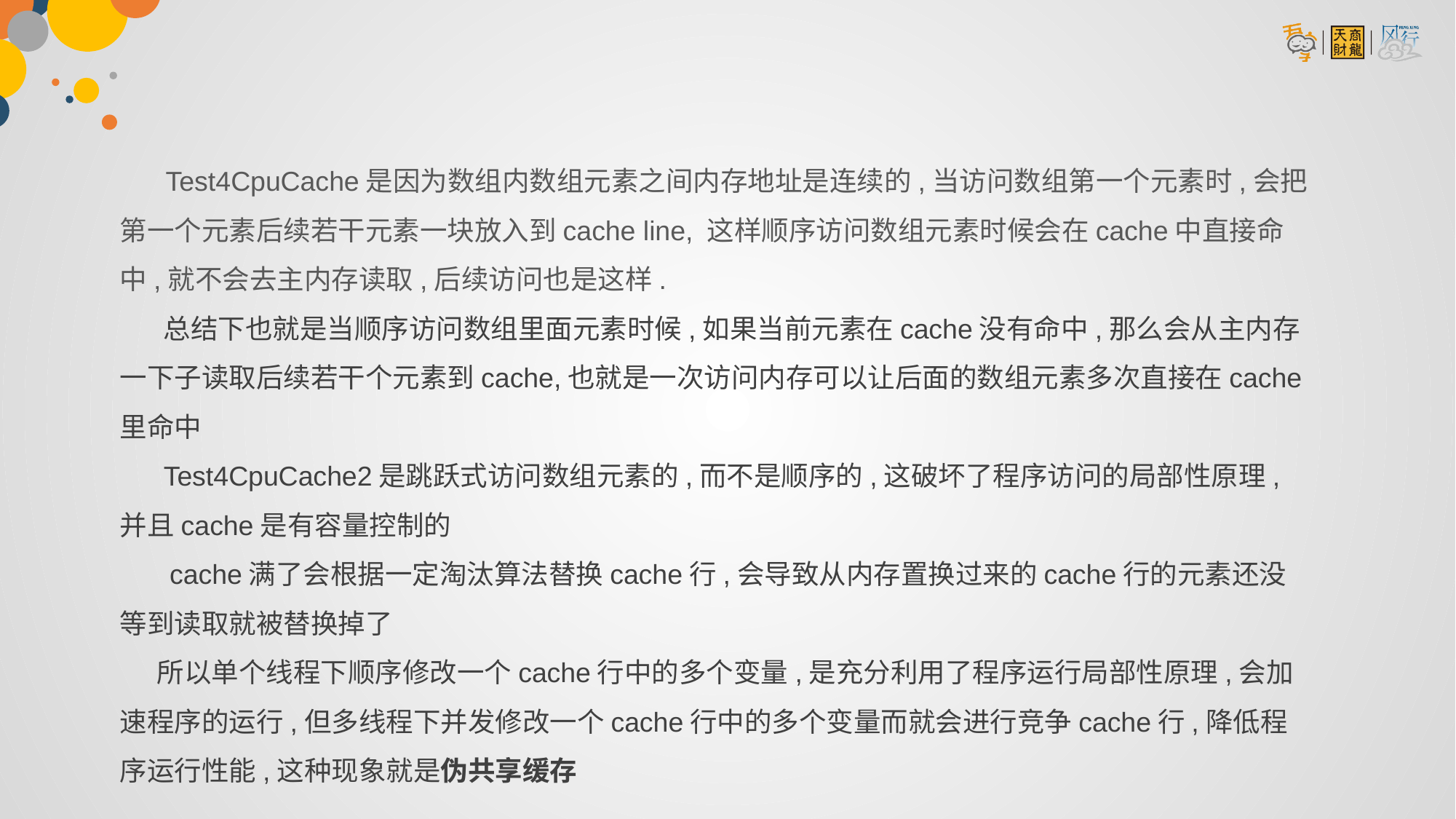

Test4CpuCache是因为数组内数组元素之间内存地址是连续的,当访问数组第一个元素时,会把第一个元素后续若干元素一块放入到cache line, 这样顺序访问数组元素时候会在cache中直接命中,就不会去主内存读取,后续访问也是这样.
      总结下也就是当顺序访问数组里面元素时候,如果当前元素在cache没有命中,那么会从主内存一下子读取后续若干个元素到cache,也就是一次访问内存可以让后面的数组元素多次直接在cache里命中
      Test4CpuCache2是跳跃式访问数组元素的,而不是顺序的,这破坏了程序访问的局部性原理,并且cache是有容量控制的
       cache满了会根据一定淘汰算法替换cache行,会导致从内存置换过来的cache行的元素还没等到读取就被替换掉了
      所以单个线程下顺序修改一个cache行中的多个变量,是充分利用了程序运行局部性原理,会加速程序的运行,但多线程下并发修改一个cache行中的多个变量而就会进行竞争cache行,降低程序运行性能,这种现象就是伪共享缓存